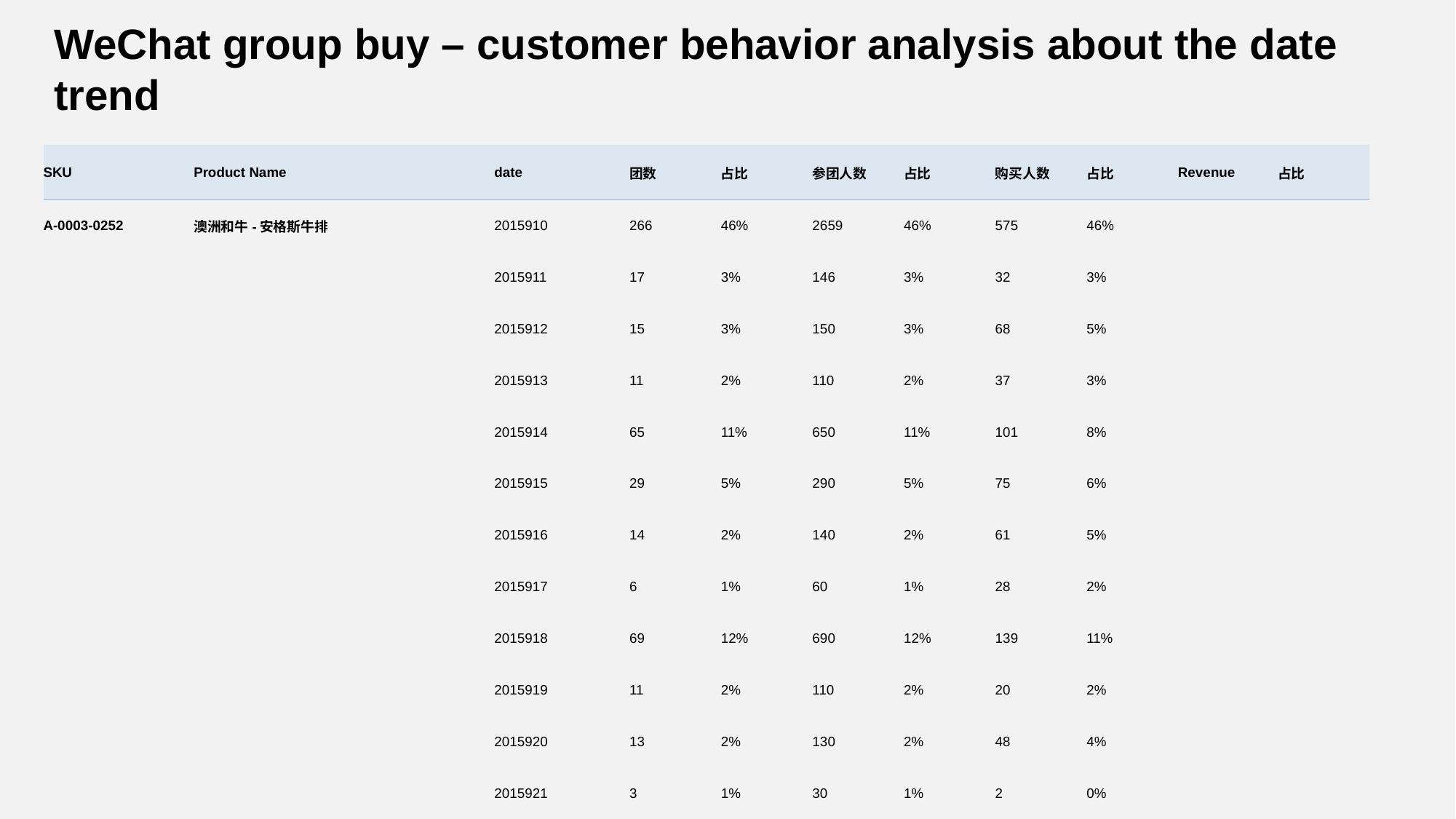

WeChat group buy – customer behavior analysis about the date trend
| SKU | Product Name | date | 团数 | 占比 | 参团人数 | 占比 | 购买人数 | 占比 | Revenue | 占比 |
| --- | --- | --- | --- | --- | --- | --- | --- | --- | --- | --- |
| A-0003-0252 | 澳洲和牛-安格斯牛排 | 2015910 | 266 | 46% | 2659 | 46% | 575 | 46% |  |  |
|  |  | 2015911 | 17 | 3% | 146 | 3% | 32 | 3% |  |  |
|  |  | 2015912 | 15 | 3% | 150 | 3% | 68 | 5% |  |  |
|  |  | 2015913 | 11 | 2% | 110 | 2% | 37 | 3% |  |  |
|  |  | 2015914 | 65 | 11% | 650 | 11% | 101 | 8% |  |  |
|  |  | 2015915 | 29 | 5% | 290 | 5% | 75 | 6% |  |  |
|  |  | 2015916 | 14 | 2% | 140 | 2% | 61 | 5% |  |  |
|  |  | 2015917 | 6 | 1% | 60 | 1% | 28 | 2% |  |  |
|  |  | 2015918 | 69 | 12% | 690 | 12% | 139 | 11% |  |  |
|  |  | 2015919 | 11 | 2% | 110 | 2% | 20 | 2% |  |  |
|  |  | 2015920 | 13 | 2% | 130 | 2% | 48 | 4% |  |  |
|  |  | 2015921 | 3 | 1% | 30 | 1% | 2 | 0% |  |  |
|  |  | 2015922 | 10 | 2% | 100 | 2% | 22 | 2% |  |  |
|  |  | 2015923 | 7 | 1% | 70 | 1% | 7 | 1% |  |  |
|  |  | 2015924 | 13 | 2% | 130 | 2% | 8 | 1% |  |  |
|  |  | 2015925 | 13 | 2% | 130 | 2% | 5 | 0% |  |  |
|  |  | 2015100 | 2 | 0% | 20 | 0% | 3 | 0% |  |  |
|  |  | 2015101 | 6 | 1% | 60 | 1% | 8 | 1% |  |  |
|  |  | 2015102 | 1 | 0% | 10 | 0% | 0 | 0% |  |  |
|  |  | 2015104 | 1 | 0% | 10 | 0% | 0 | 0% |  |  |
|  |  | 2015105 | 2 | 0% | 20 | 0% | 5 | 0% |  |  |
|  |  | 20151007 | 6 | 1% | 33 | 1% | 11 | 1% |  |  |
|  |  | 20151008 | 2 | 0% | 4 | 0% | 0 | 0% |  |  |
| 总计 |  |  | 582 | 100% | 5752 | 100% | 1255 | 100% |  |  |